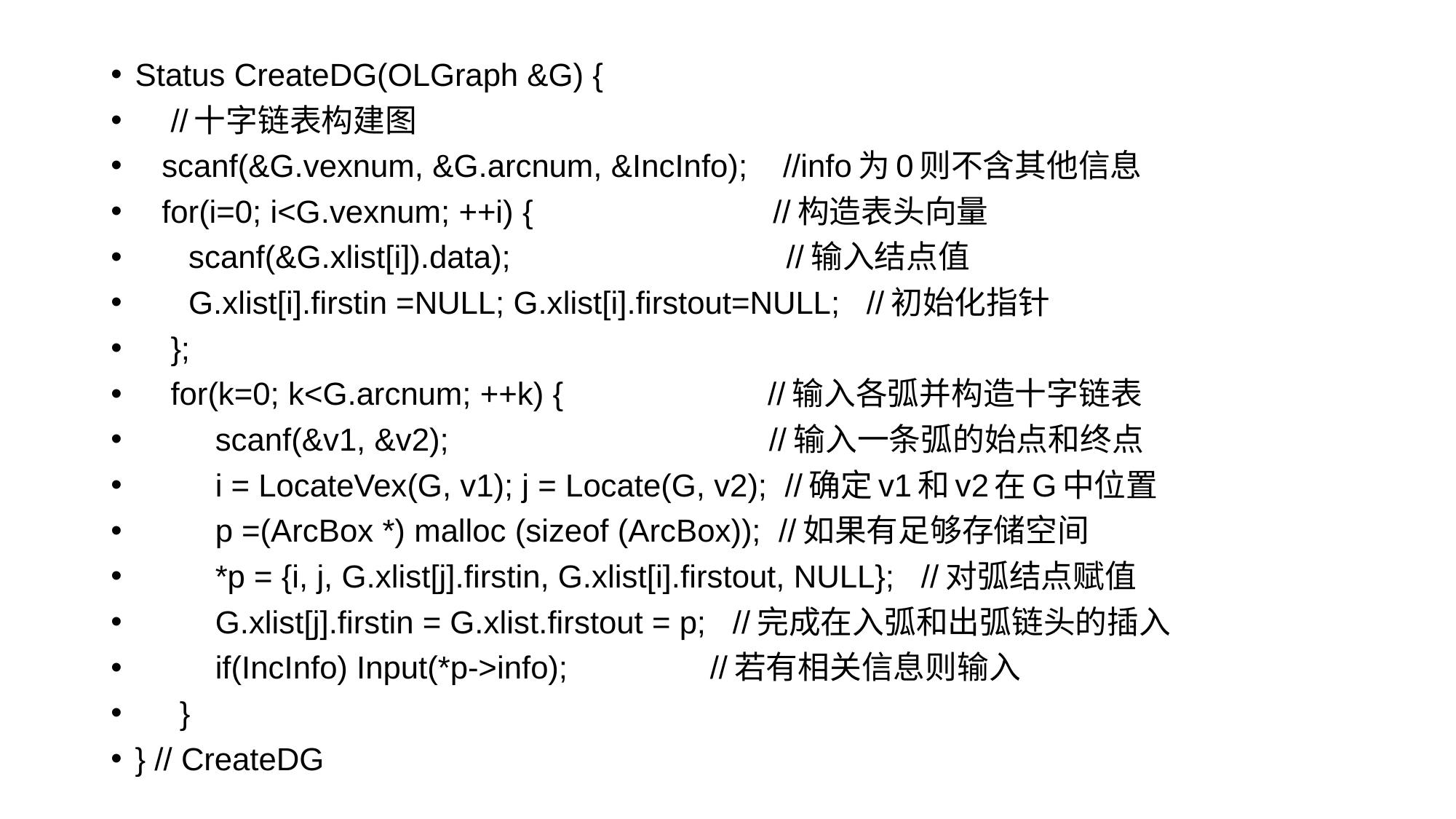

Status CreateDG(OLGraph &G) {
    //十字链表构建图
   scanf(&G.vexnum, &G.arcnum, &IncInfo);    //info为0则不含其他信息
   for(i=0; i<G.vexnum; ++i) {                           //构造表头向量
      scanf(&G.xlist[i]).data);                               //输入结点值
      G.xlist[i].firstin =NULL; G.xlist[i].firstout=NULL;   //初始化指针
    };
    for(k=0; k<G.arcnum; ++k) {                       //输入各弧并构造十字链表
         scanf(&v1, &v2);                                    //输入一条弧的始点和终点
         i = LocateVex(G, v1); j = Locate(G, v2);  //确定v1和v2在G中位置
         p =(ArcBox *) malloc (sizeof (ArcBox));  //如果有足够存储空间
         *p = {i, j, G.xlist[j].firstin, G.xlist[i].firstout, NULL};   //对弧结点赋值
         G.xlist[j].firstin = G.xlist.firstout = p;   //完成在入弧和出弧链头的插入
         if(IncInfo) Input(*p->info);                //若有相关信息则输入
     }
} // CreateDG